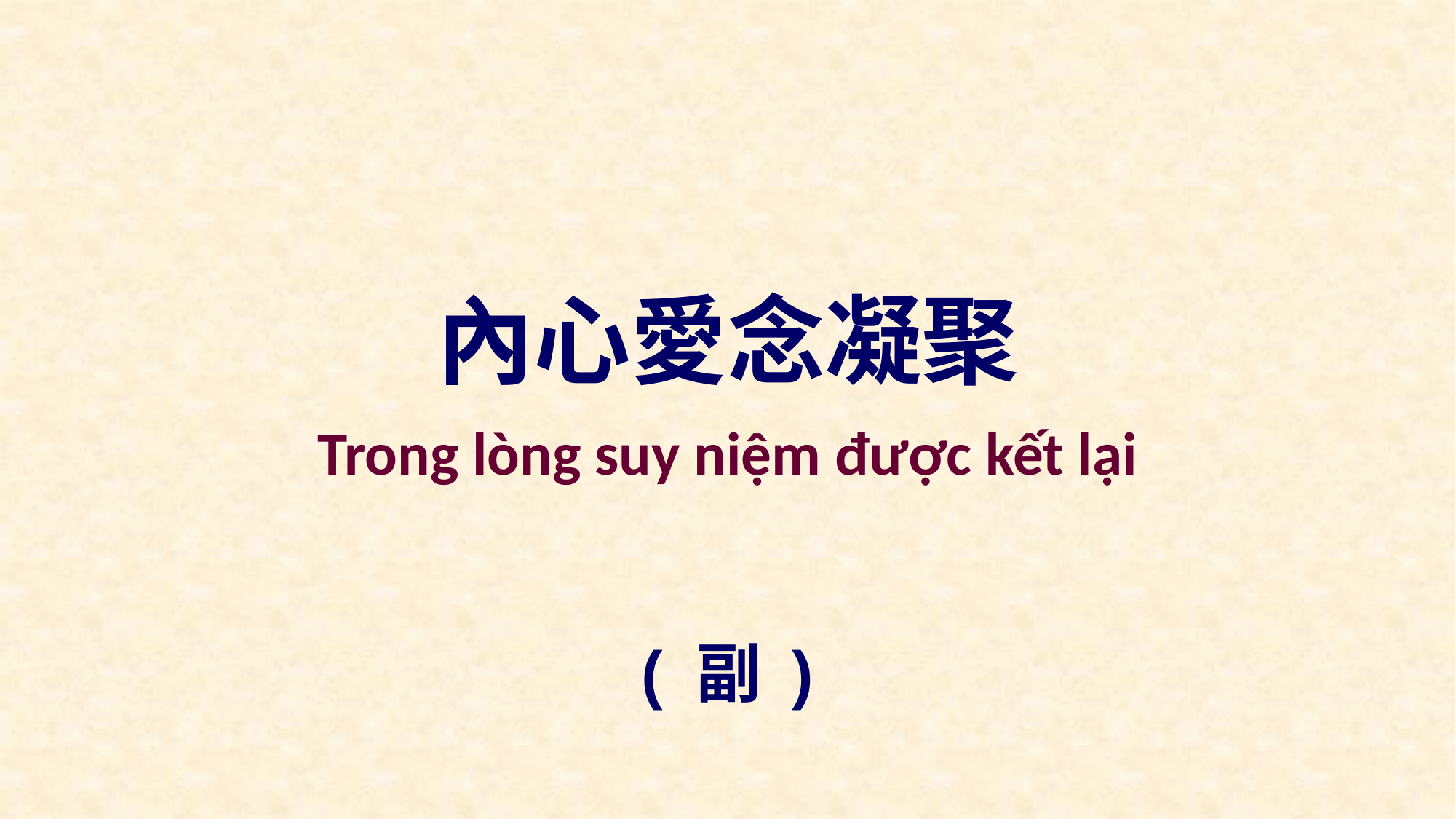

內心愛念凝聚
Trong lòng suy niệm được kết lại
( 副 )